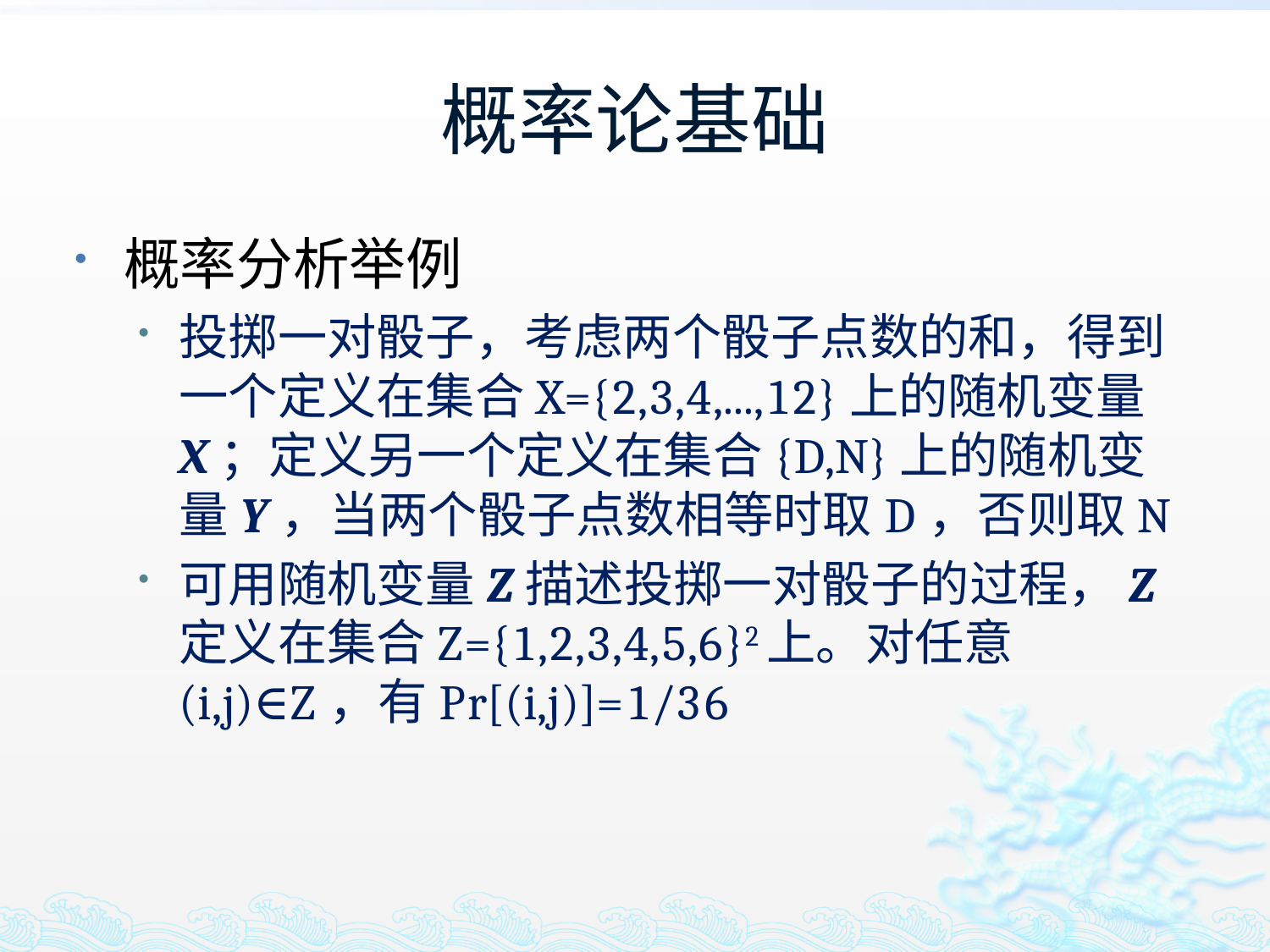

# 概率论基础
概率分析举例
投掷一对骰子，考虑两个骰子点数的和，得到一个定义在集合X={2,3,4,...,12}上的随机变量X；定义另一个定义在集合{D,N}上的随机变量Y，当两个骰子点数相等时取D，否则取N
可用随机变量Z描述投掷一对骰子的过程，Z定义在集合Z={1,2,3,4,5,6}2上。对任意(i,j)∈Z，有Pr[(i,j)]=1/36